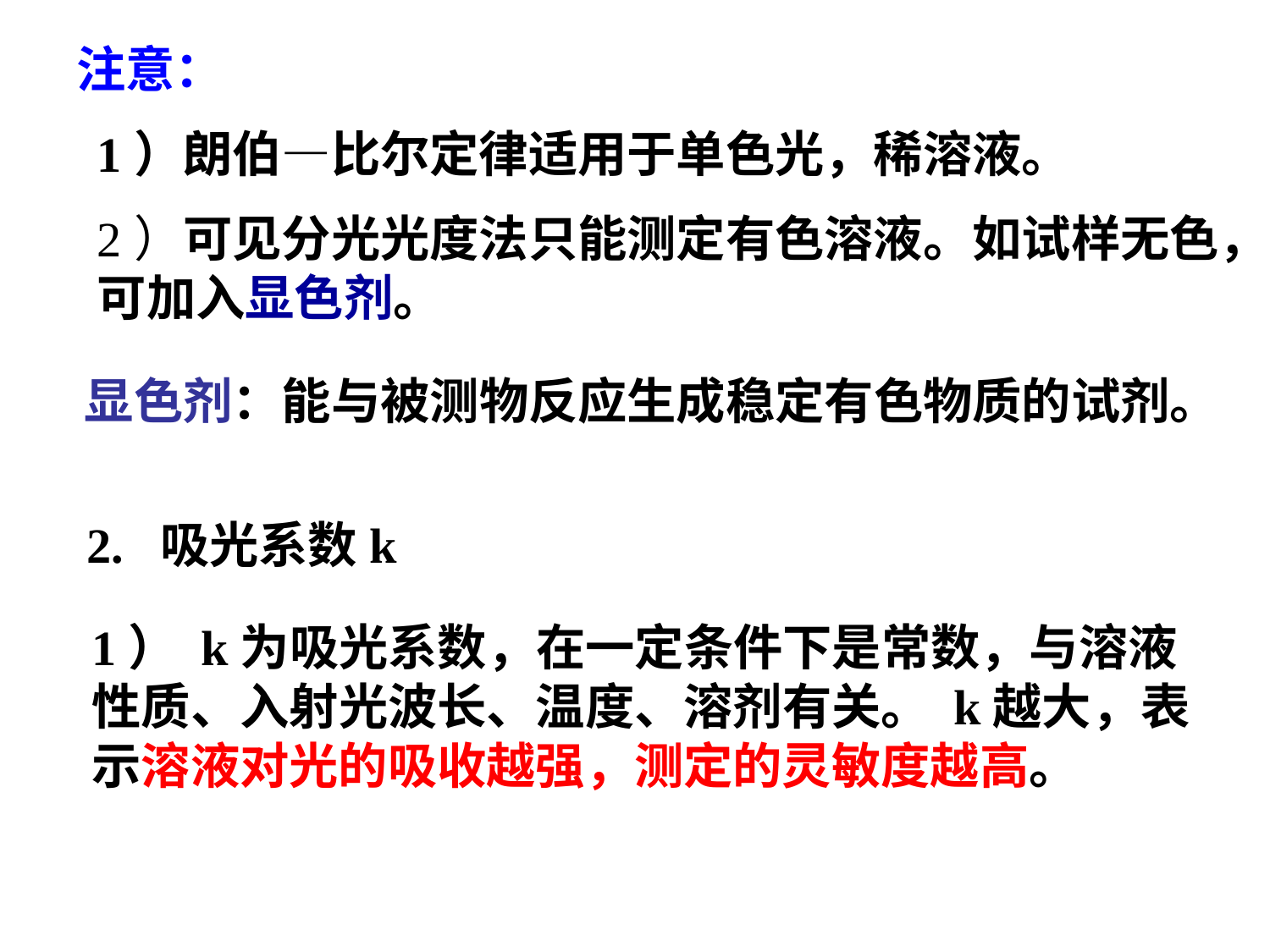

注意：
1）朗伯—比尔定律适用于单色光，稀溶液。
2）可见分光光度法只能测定有色溶液。如试样无色，可加入显色剂。
显色剂：能与被测物反应生成稳定有色物质的试剂。
2.  吸光系数k
1） k为吸光系数，在一定条件下是常数，与溶液性质、入射光波长、温度、溶剂有关。 k越大，表示溶液对光的吸收越强，测定的灵敏度越高。